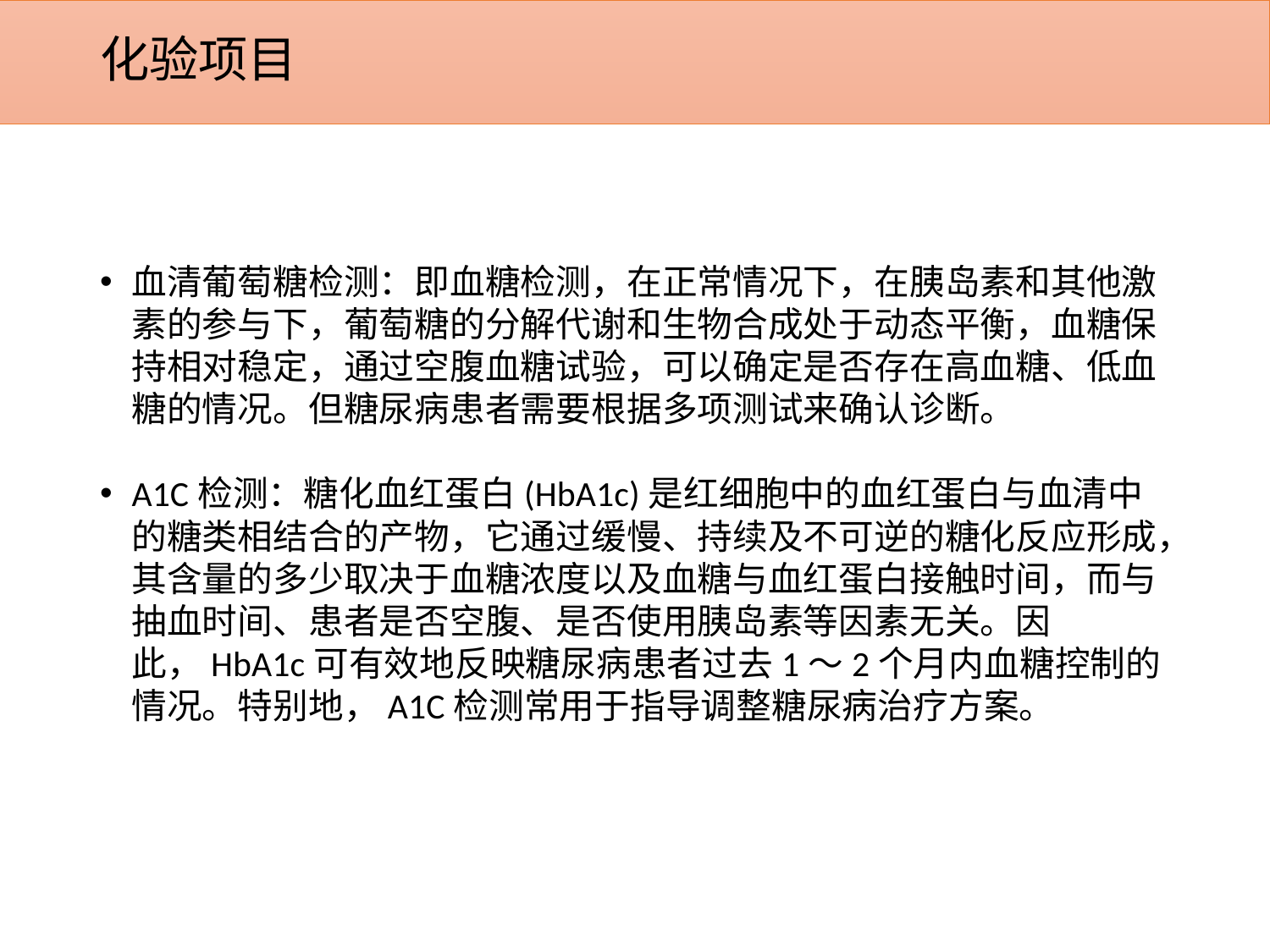

# 化验项目
血清葡萄糖检测：即血糖检测，在正常情况下，在胰岛素和其他激素的参与下，葡萄糖的分解代谢和生物合成处于动态平衡，血糖保持相对稳定，通过空腹血糖试验，可以确定是否存在高血糖、低血糖的情况。但糖尿病患者需要根据多项测试来确认诊断。
A1C检测：糖化血红蛋白(HbA1c)是红细胞中的血红蛋白与血清中的糖类相结合的产物，它通过缓慢、持续及不可逆的糖化反应形成，其含量的多少取决于血糖浓度以及血糖与血红蛋白接触时间，而与抽血时间、患者是否空腹、是否使用胰岛素等因素无关。因此，HbA1c可有效地反映糖尿病患者过去1～2个月内血糖控制的情况。特别地，A1C检测常用于指导调整糖尿病治疗方案。